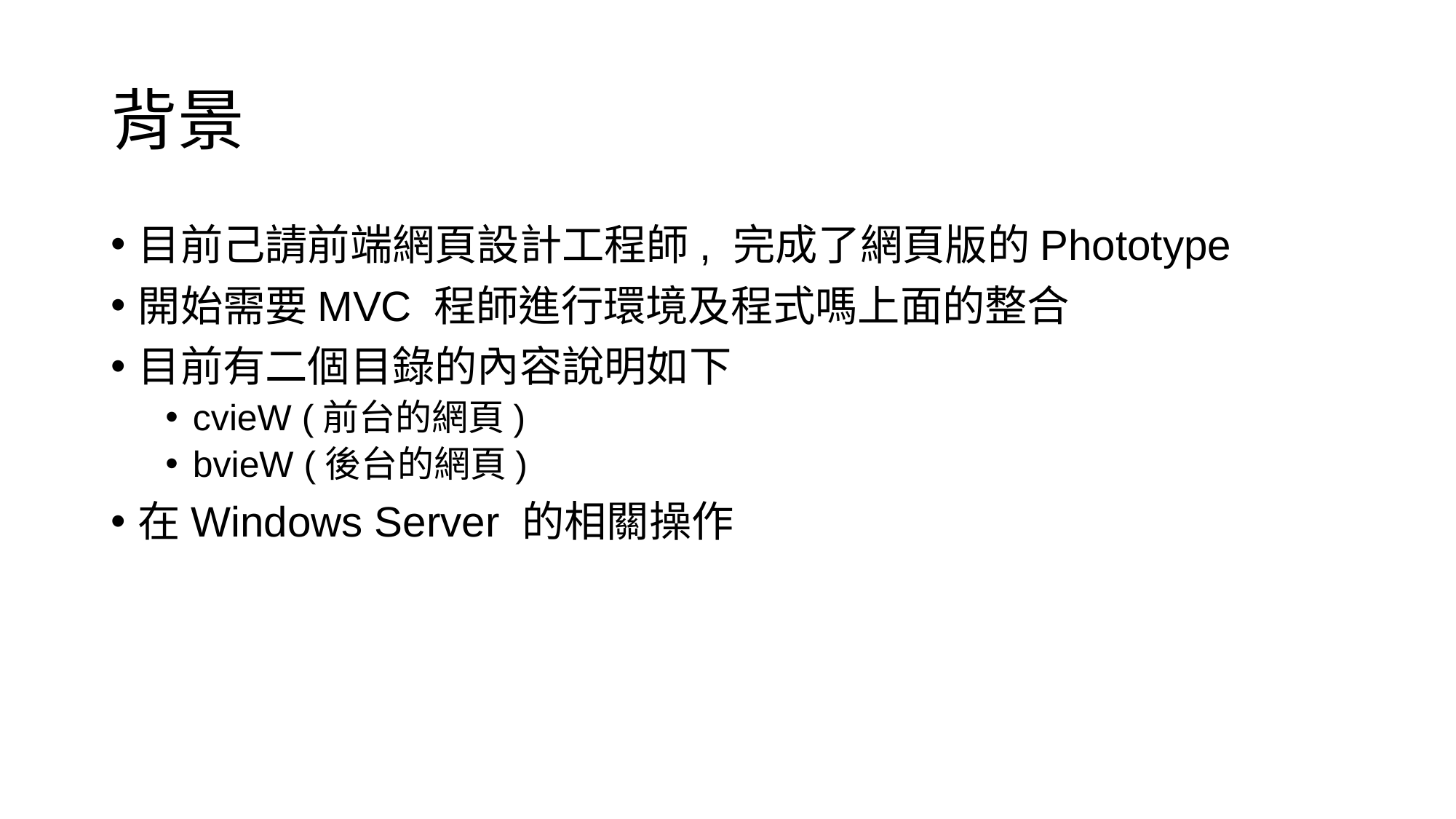

# 背景
目前己請前端網頁設計工程師, 完成了網頁版的Phototype
開始需要MVC 程師進行環境及程式嗎上面的整合
目前有二個目錄的內容說明如下
cvieW (前台的網頁)
bvieW (後台的網頁)
在Windows Server 的相關操作